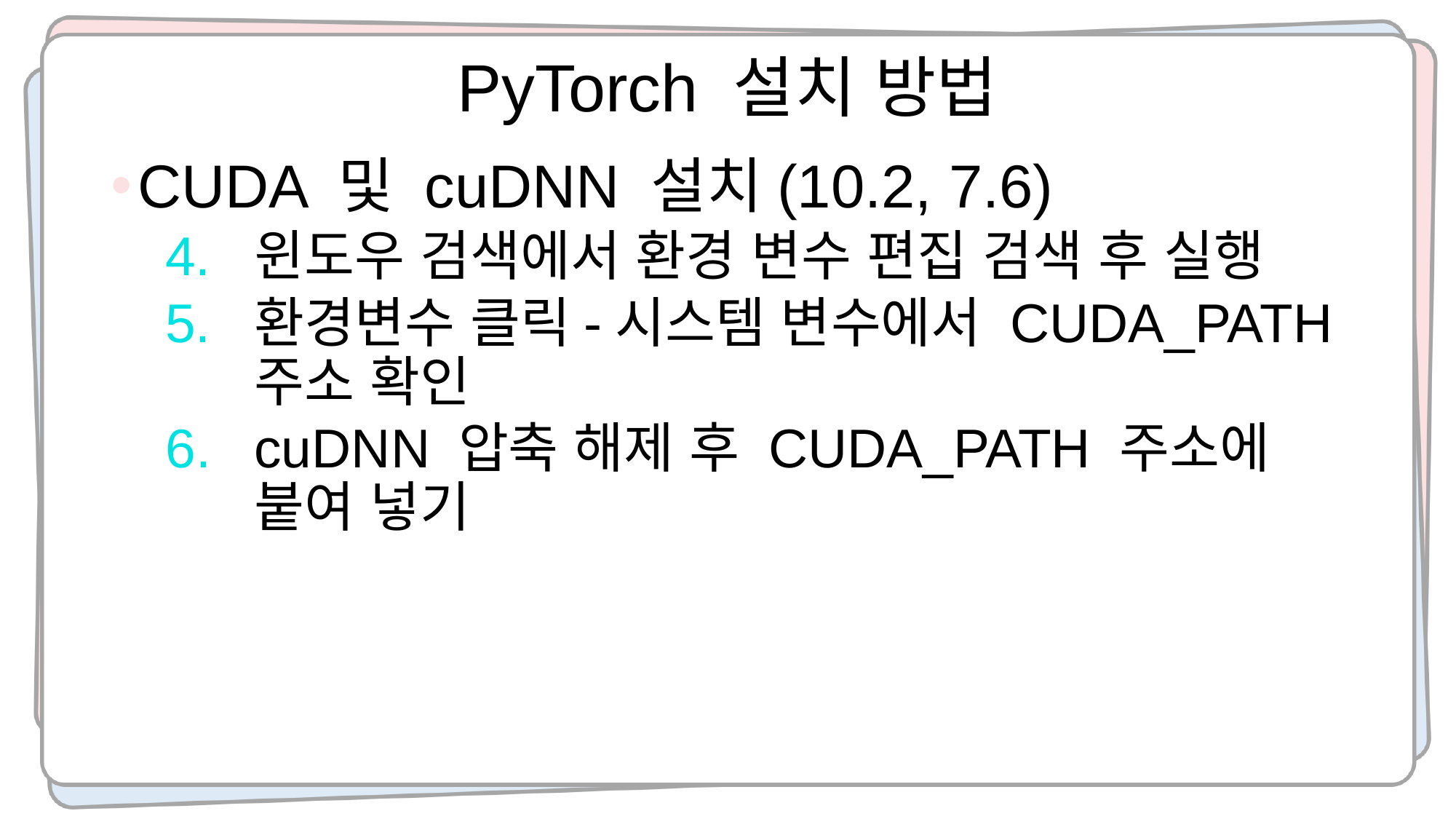

# PyTorch 설치 방법
CUDA 및 cuDNN 설치(10.2, 7.6)
윈도우 검색에서 환경 변수 편집 검색 후 실행
환경변수 클릭-시스템 변수에서 CUDA_PATH 주소 확인
cuDNN 압축 해제 후 CUDA_PATH 주소에 붙여 넣기